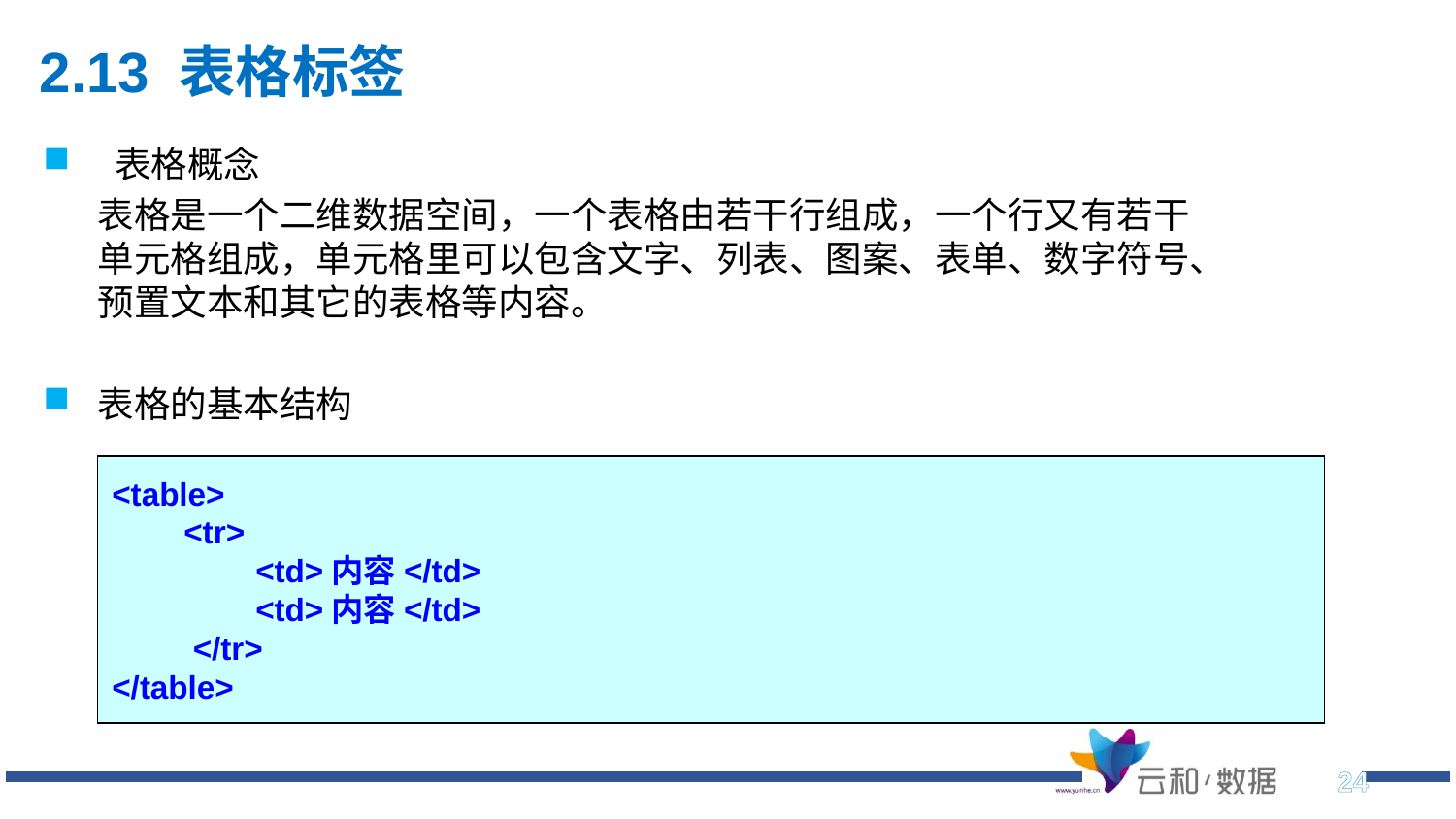

# 2.13 表格标签
 表格概念
	表格是一个二维数据空间，一个表格由若干行组成，一个行又有若干单元格组成，单元格里可以包含文字、列表、图案、表单、数字符号、预置文本和其它的表格等内容。

表格的基本结构

<table>
        <tr>
                <td>内容</td>
                <td>内容</td>
         </tr>
</table>
24